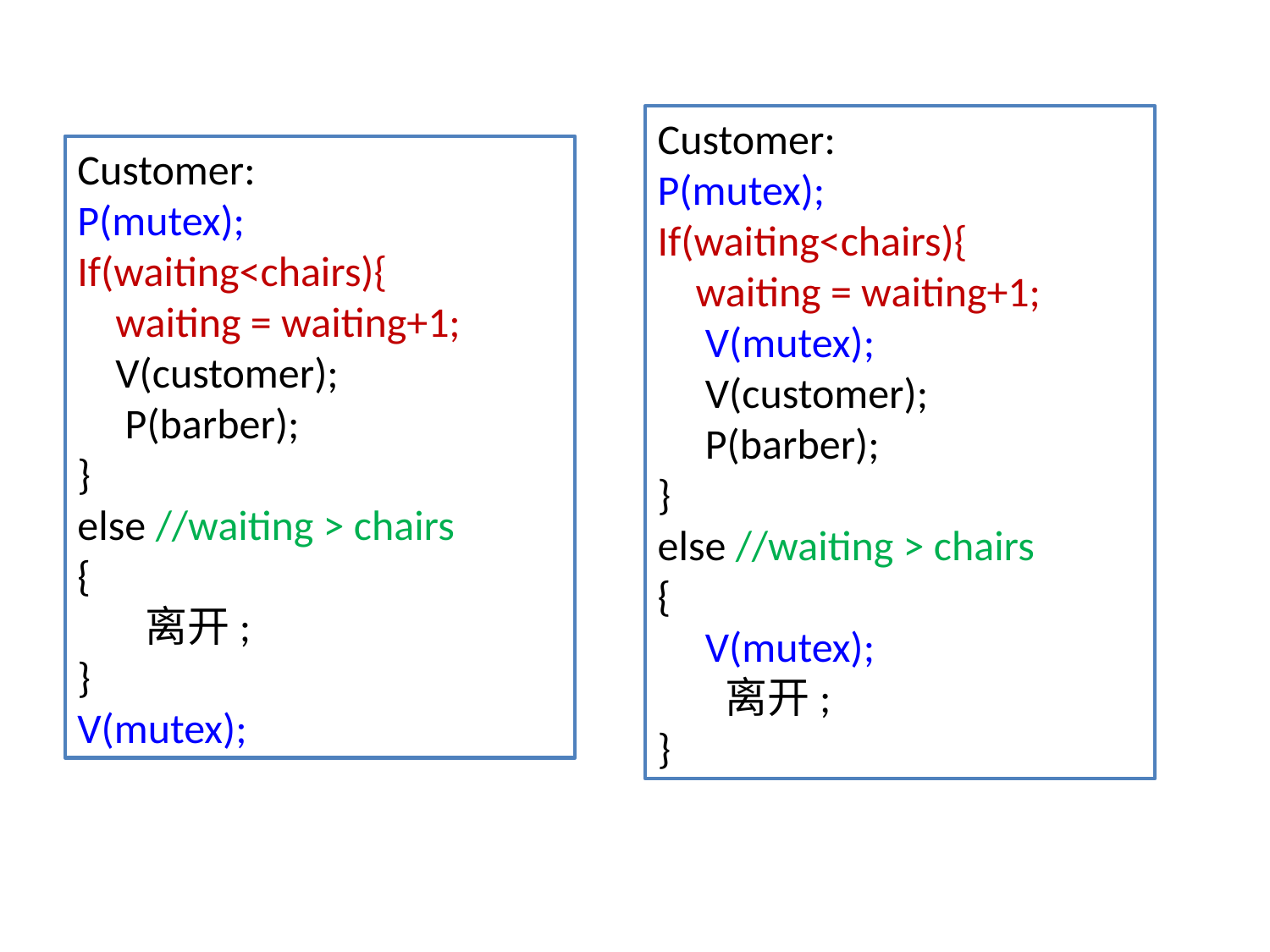

Customer:
P(mutex);
If(waiting<chairs){
    waiting = waiting+1;
     V(mutex);
     V(customer);
     P(barber);
}
else //waiting > chairs
{
     V(mutex);
      离开;
}
Customer:
P(mutex);
If(waiting<chairs){
    waiting = waiting+1;
    V(customer);
     P(barber);
}
else //waiting > chairs
{
      离开;
}
V(mutex);